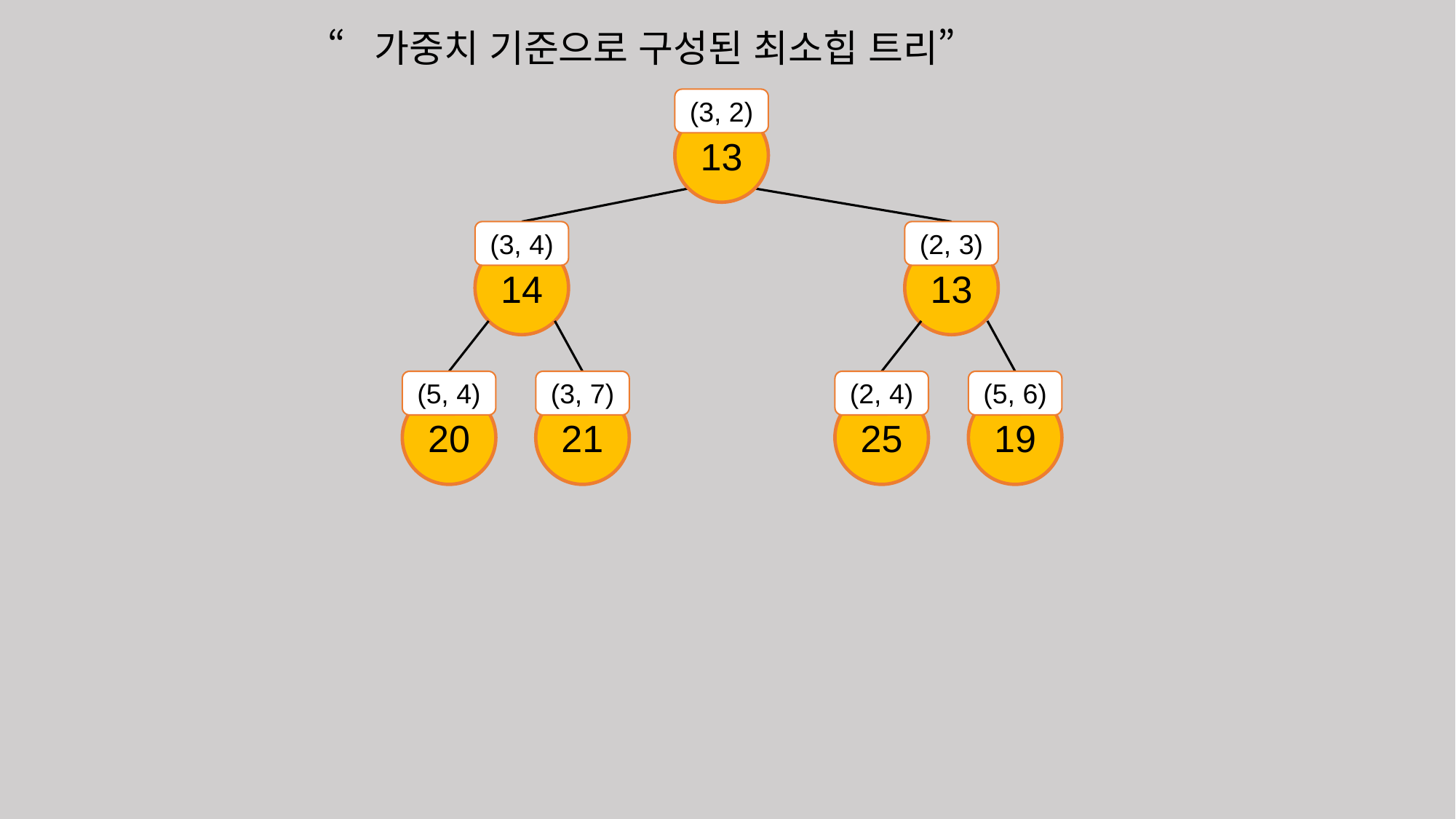

“가중치 기준으로 구성된 최소힙 트리”
(3, 2)
13
(3, 4)
14
(2, 3)
13
(5, 4)
20
(3, 7)
21
(2, 4)
25
(5, 6)
19